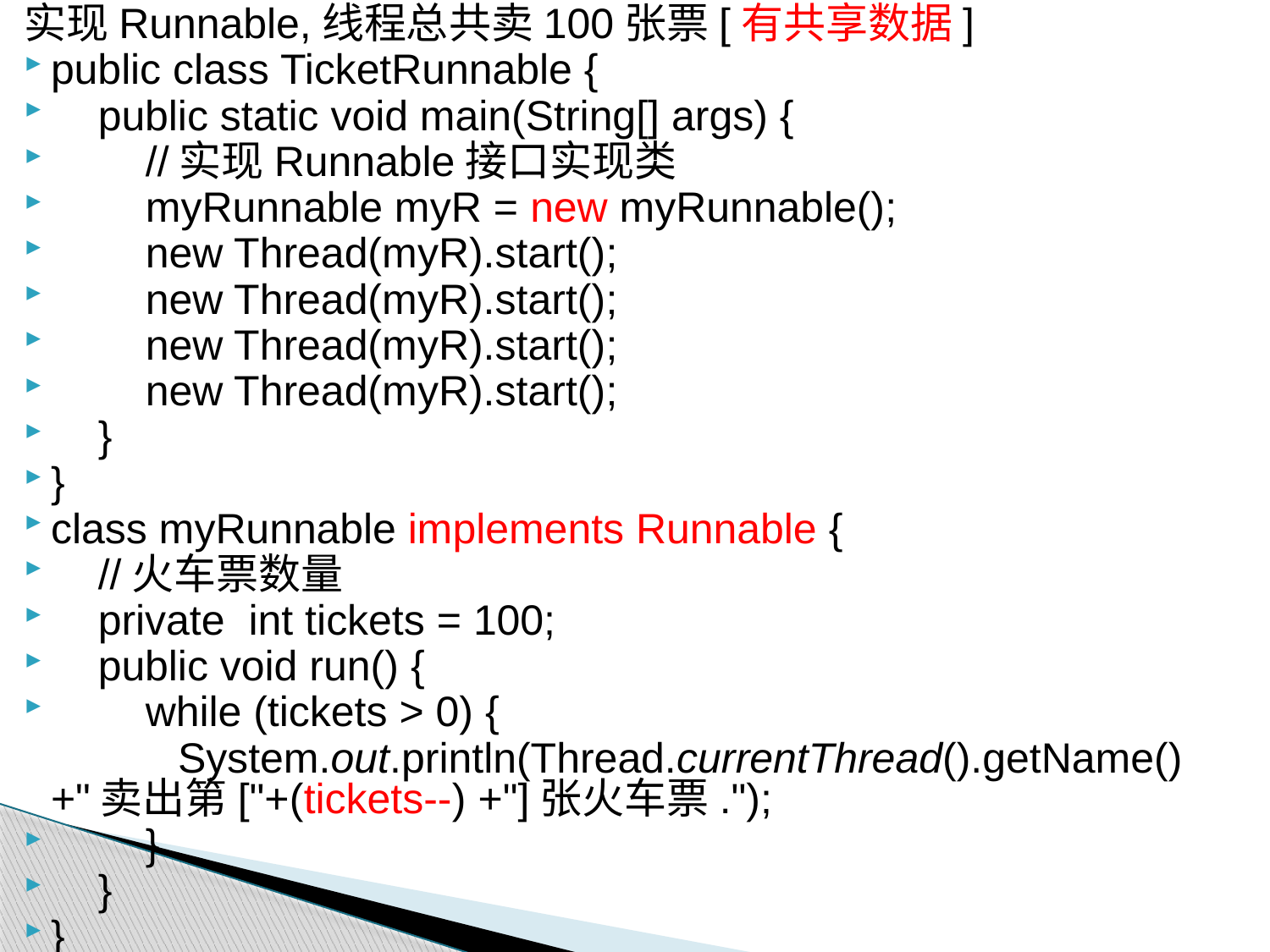

实现Runnable,线程总共卖100张票[有共享数据]
public class TicketRunnable {
    public static void main(String[] args) {
        //实现Runnable接口实现类
        myRunnable myR = new myRunnable();
        new Thread(myR).start();
        new Thread(myR).start();
        new Thread(myR).start();
        new Thread(myR).start();
    }
}
class myRunnable implements Runnable {
    //火车票数量
    private  int tickets = 100;
    public void run() {
        while (tickets > 0) {
		System.out.println(Thread.currentThread().getName()+"卖出第["+(tickets--) +"]张火车票.");
        }
    }
}